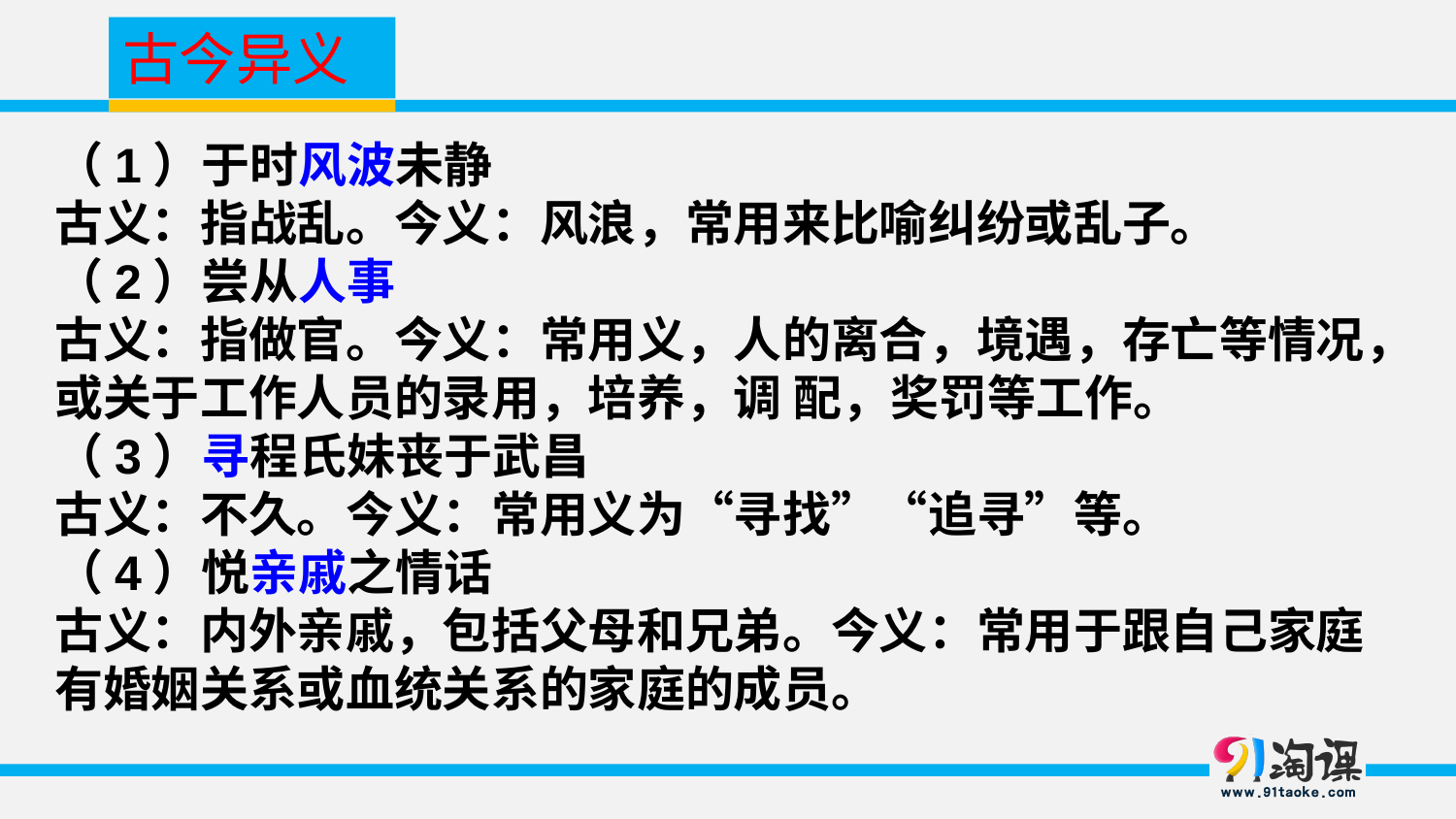

古今异义
（1）于时风波未静
古义：指战乱。今义：风浪，常用来比喻纠纷或乱子。
（2）尝从人事
古义：指做官。今义：常用义，人的离合，境遇，存亡等情况，或关于工作人员的录用，培养，调 配，奖罚等工作。
（3）寻程氏妹丧于武昌
古义：不久。今义：常用义为“寻找”“追寻”等。
（4）悦亲戚之情话
古义：内外亲戚，包括父母和兄弟。今义：常用于跟自己家庭有婚姻关系或血统关系的家庭的成员。